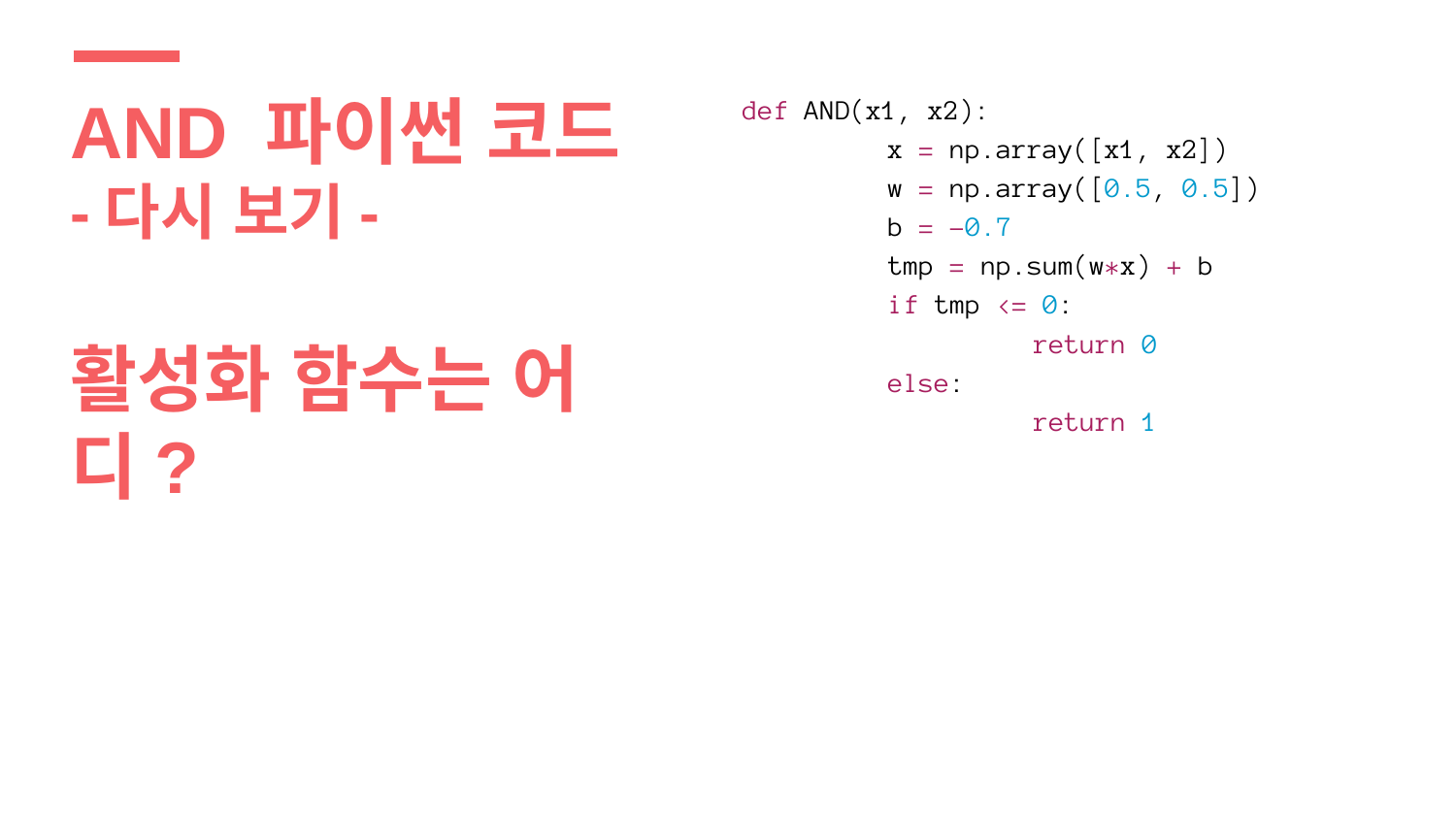

# AND 파이썬 코드
-다시 보기-

활성화 함수는 어디?
def AND(x1, x2):
	x = np.array([x1, x2])
	w = np.array([0.5, 0.5])
	b = -0.7
	tmp = np.sum(w*x) + b
	if tmp <= 0:
		return 0
	else:
		return 1